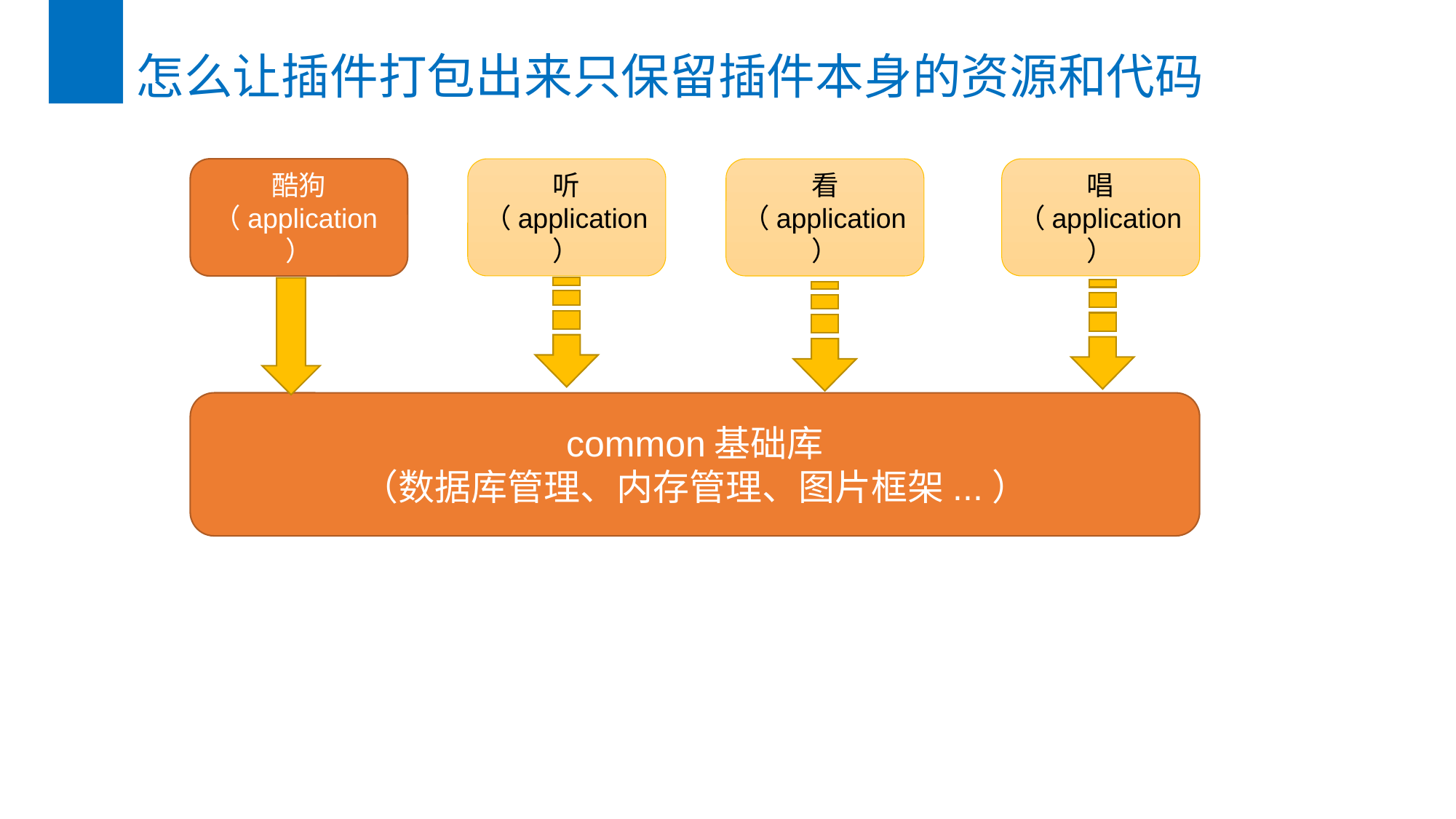

# 怎么让插件打包出来只保留插件本身的资源和代码
酷狗
（application）
听
（application）
唱
（application）
看
（application）

common基础库
（数据库管理、内存管理、图片框架...）